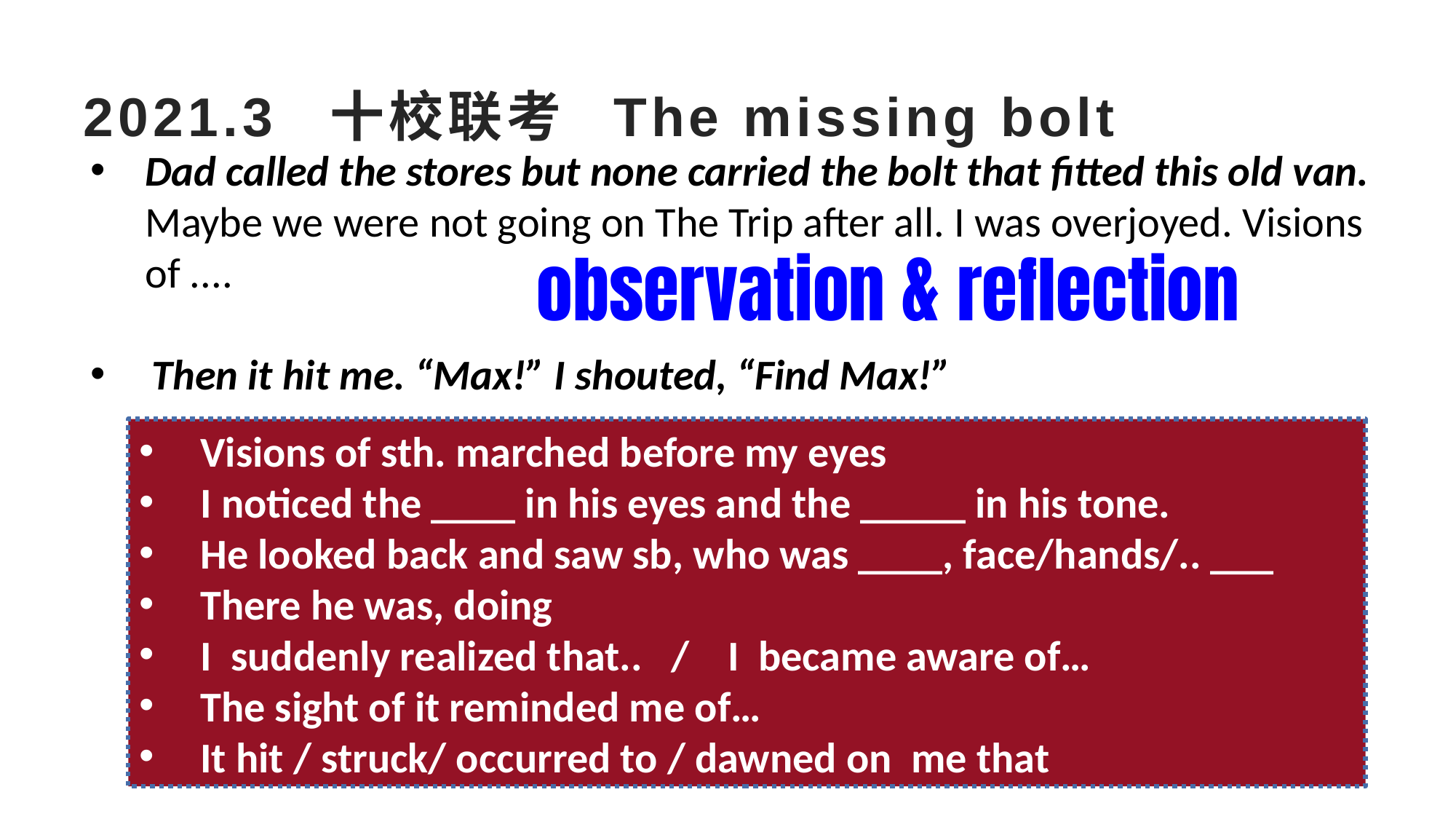

# 2021.3  十校联考  The missing bolt
Dad called the stores but none carried the bolt that fitted this old van. Maybe we were not going on The Trip after all. I was overjoyed. Visions of ....

Then it hit me. “Max!” I shouted, “Find Max!”

observation & reflection
Visions of sth. marched before my eyes
I noticed the ____ in his eyes and the _____ in his tone.
He looked back and saw sb, who was ____, face/hands/.. ___
There he was, doing
I  suddenly realized that..   /    I  became aware of…
The sight of it reminded me of…
It hit / struck/ occurred to / dawned on  me that